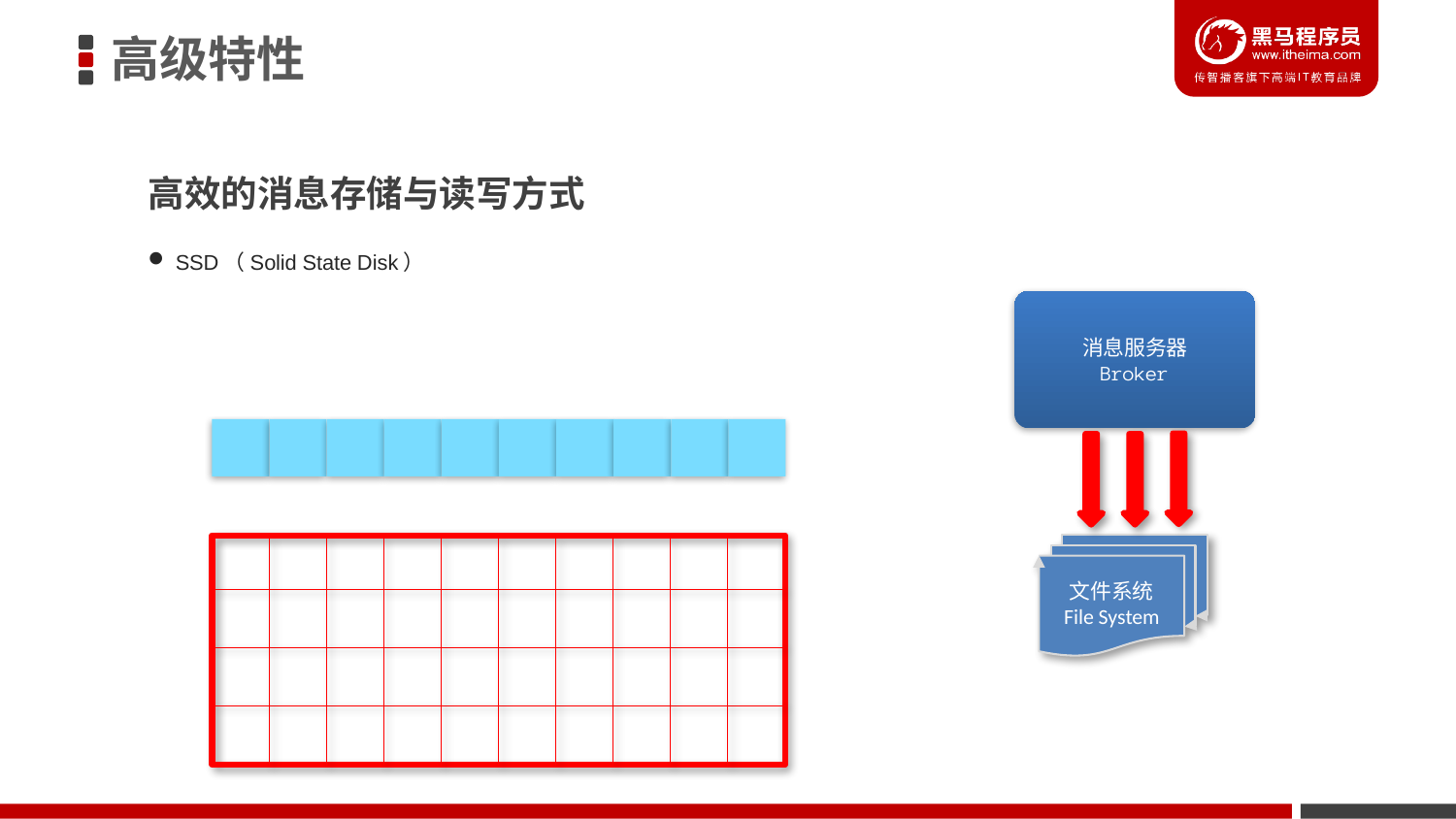

高级特性
高效的消息存储与读写方式
SSD（Solid State Disk）
消息服务器
Broker

文件系统
File System